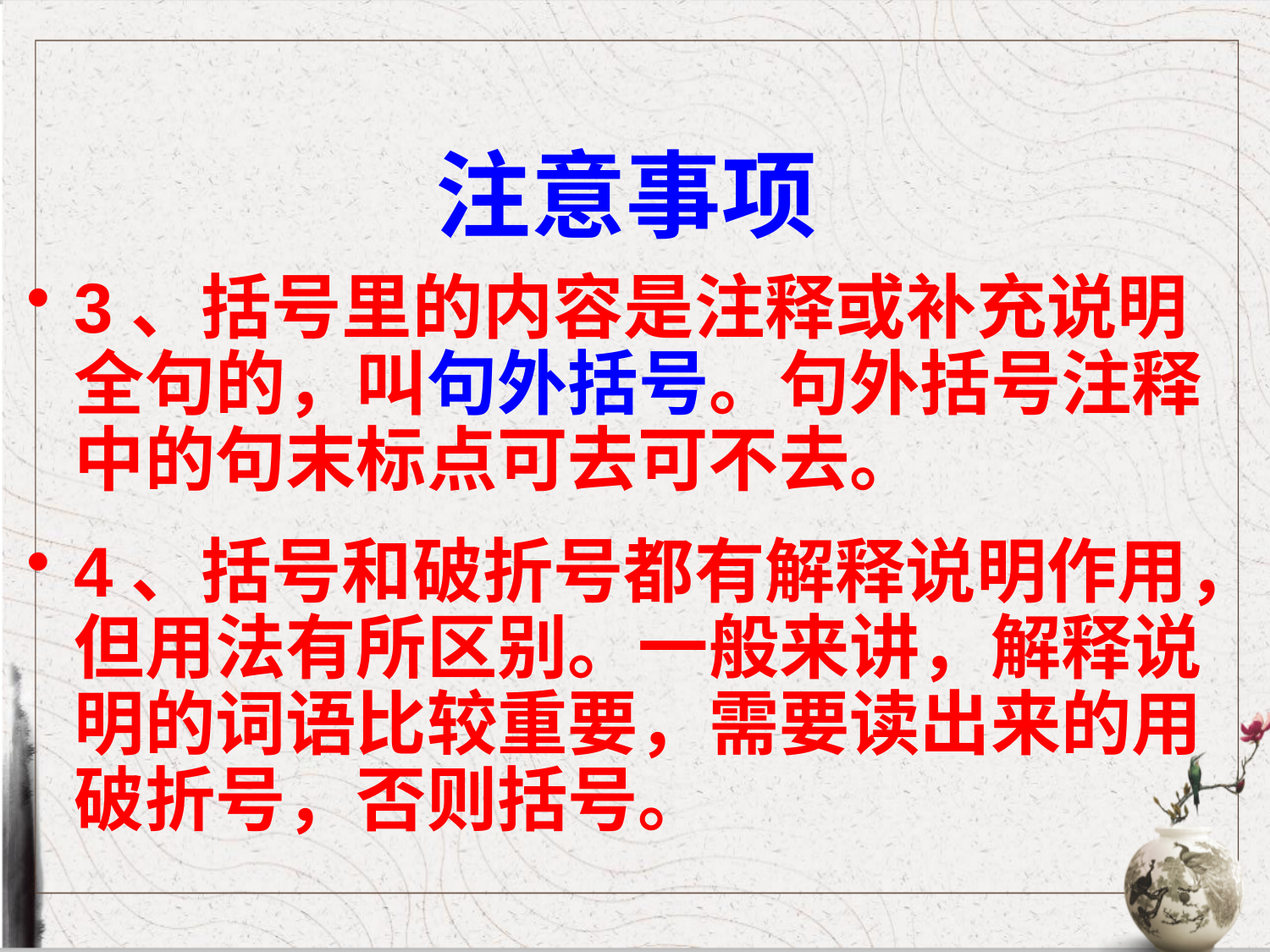

# 注意事项
3、括号里的内容是注释或补充说明全句的，叫句外括号。句外括号注释中的句末标点可去可不去。
4、括号和破折号都有解释说明作用，但用法有所区别。一般来讲，解释说明的词语比较重要，需要读出来的用破折号，否则括号。